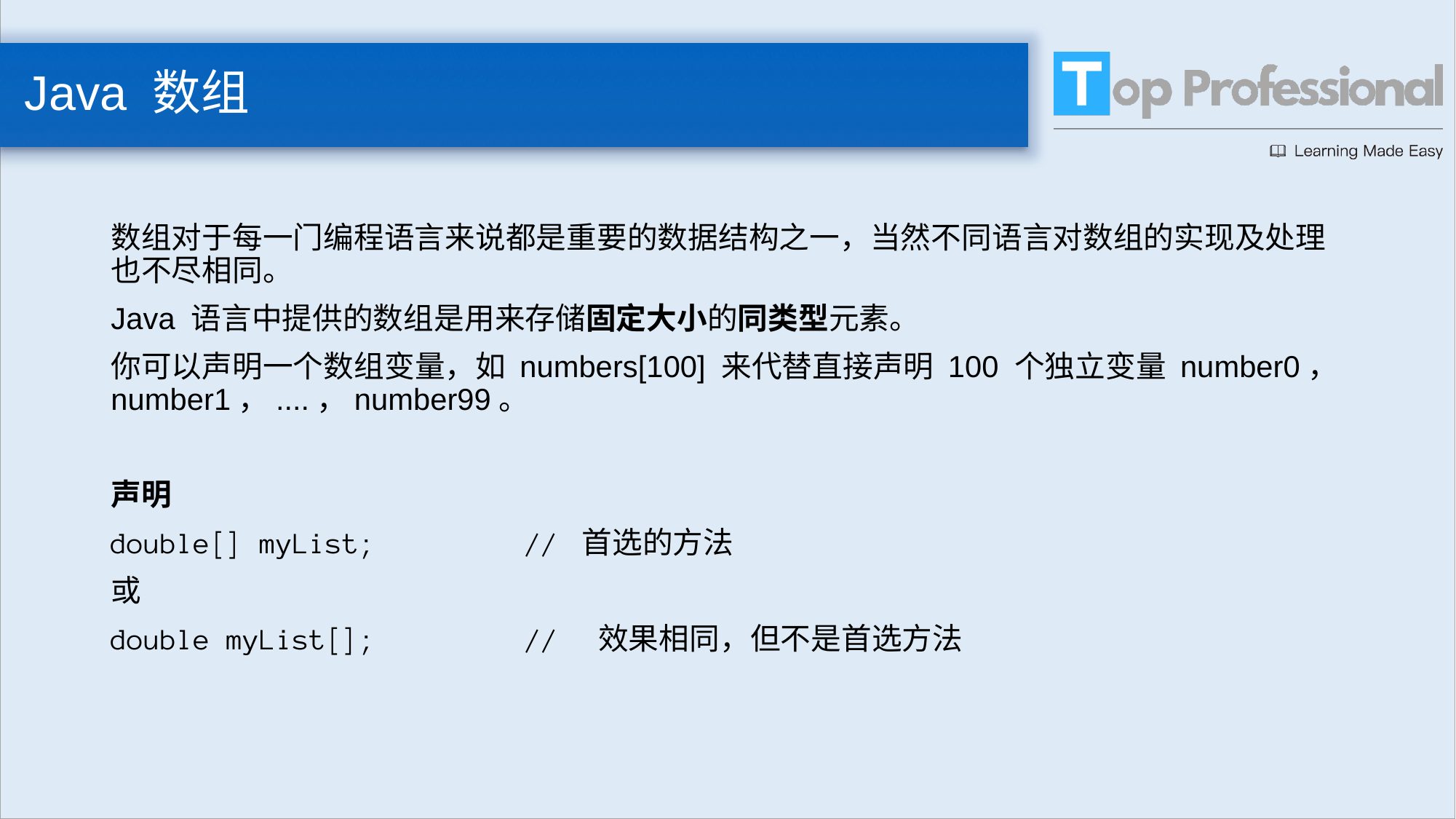

# Java 数组
数组对于每一门编程语言来说都是重要的数据结构之一，当然不同语言对数组的实现及处理也不尽相同。
Java 语言中提供的数组是用来存储固定大小的同类型元素。
你可以声明一个数组变量，如 numbers[100] 来代替直接声明 100 个独立变量 number0，number1，....，number99。

声明
double[] myList;         // 首选的方法
或
double myList[];         //  效果相同，但不是首选方法